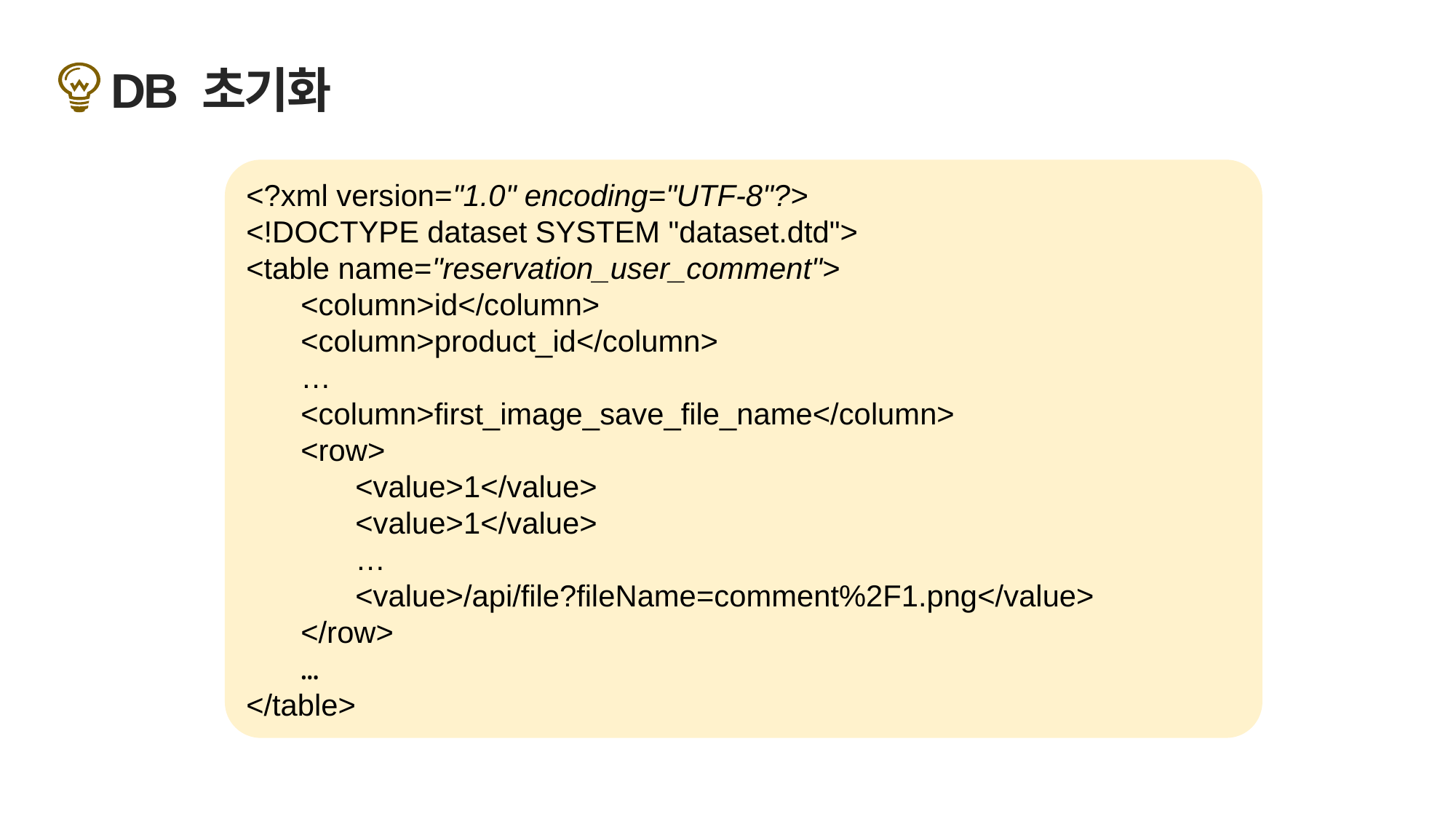

DB 초기화

<?xml version="1.0" encoding="UTF-8"?>
<!DOCTYPE dataset SYSTEM "dataset.dtd">
<table name="reservation_user_comment">
<column>id</column>
<column>product_id</column>
…
<column>first_image_save_file_name</column>
<row>
<value>1</value>
<value>1</value>
…
<value>/api/file?fileName=comment%2F1.png</value>
</row>
…
</table>